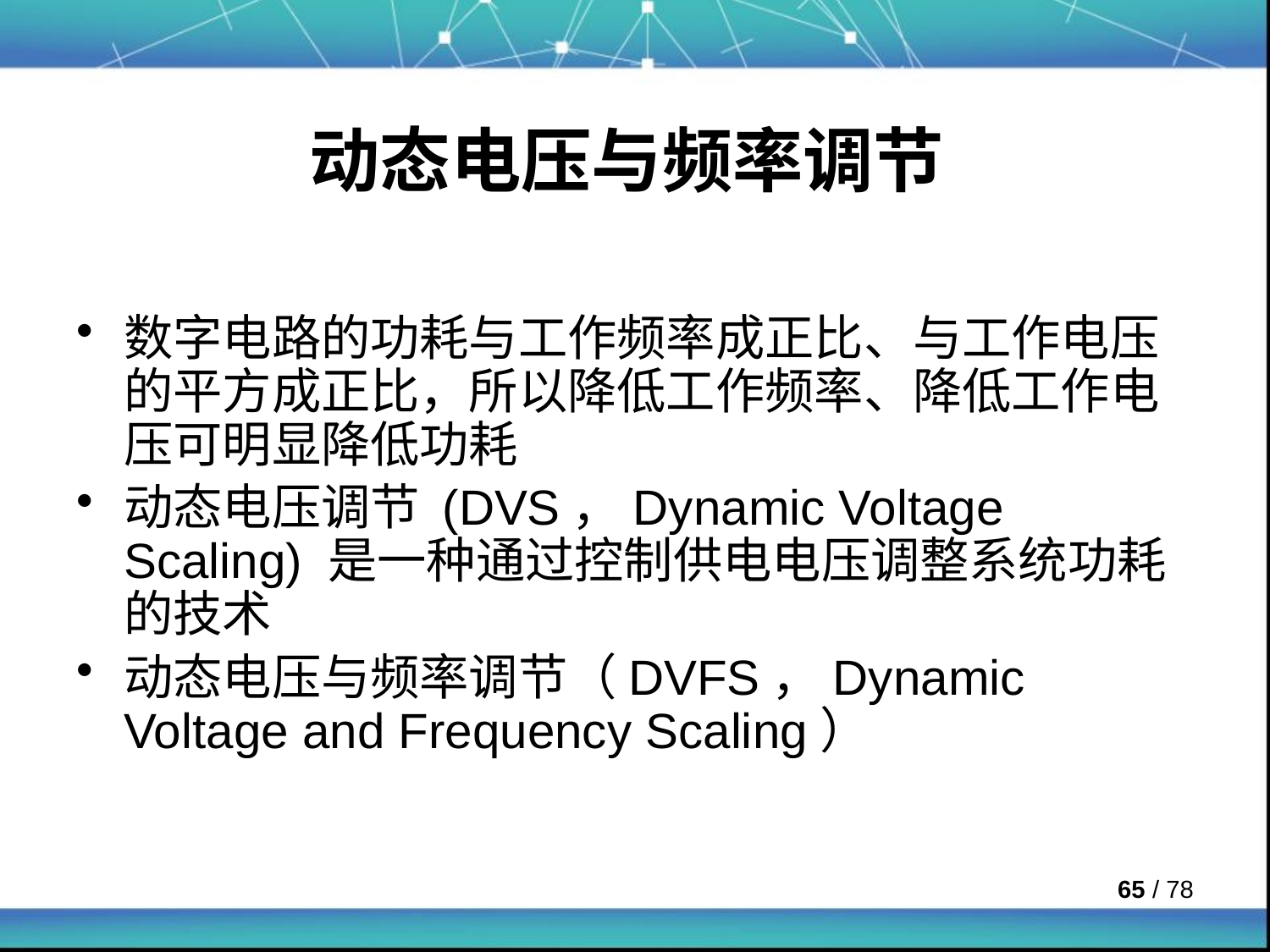

# 动态电压与频率调节
数字电路的功耗与工作频率成正比、与工作电压的平方成正比，所以降低工作频率、降低工作电压可明显降低功耗
动态电压调节 (DVS，Dynamic Voltage Scaling) 是一种通过控制供电电压调整系统功耗的技术
动态电压与频率调节（DVFS，Dynamic Voltage and Frequency Scaling）
65 / 78